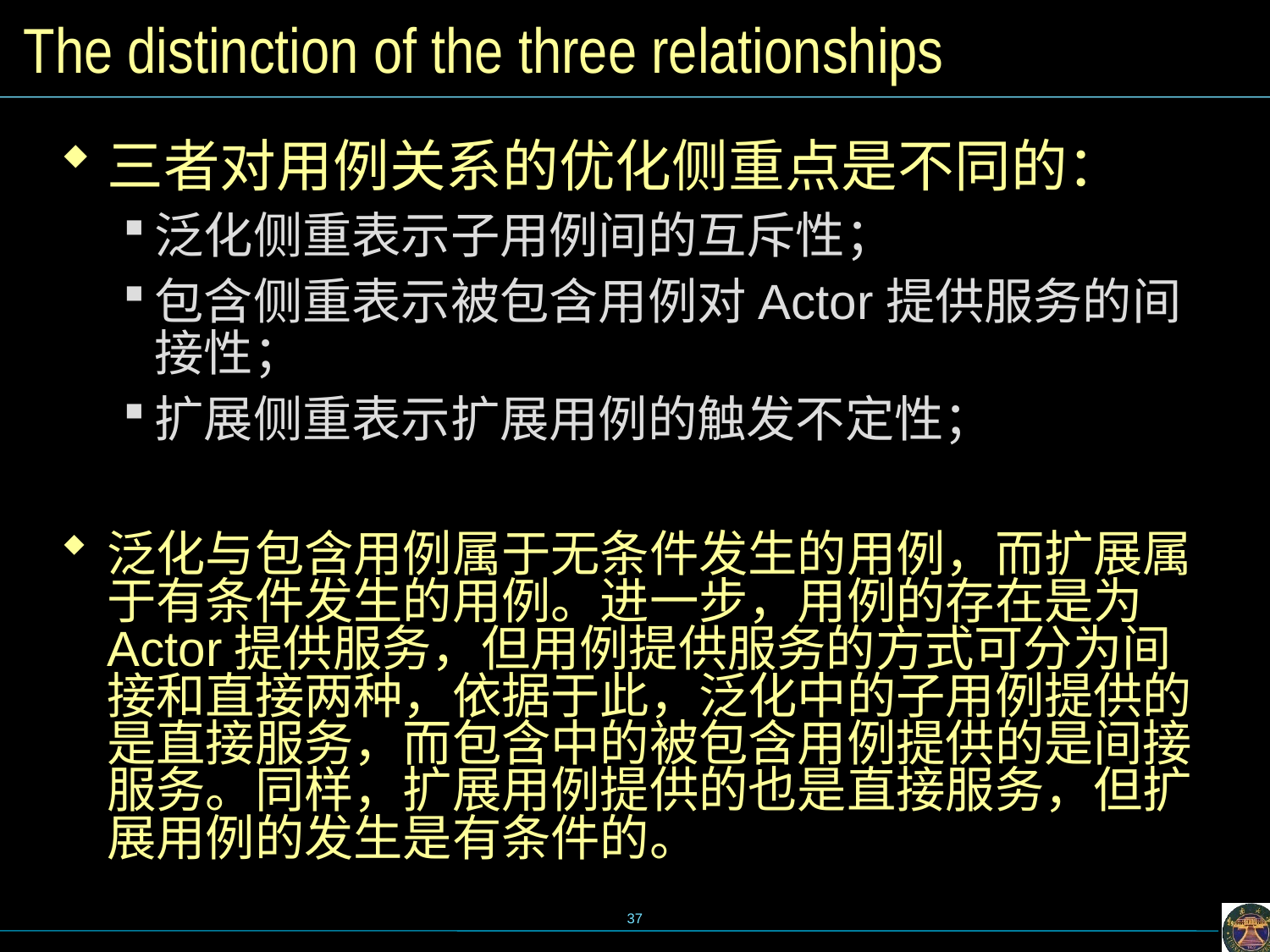

# The distinction of the three relationships
三者对用例关系的优化侧重点是不同的：
泛化侧重表示子用例间的互斥性；
包含侧重表示被包含用例对Actor提供服务的间接性；
扩展侧重表示扩展用例的触发不定性；

泛化与包含用例属于无条件发生的用例，而扩展属于有条件发生的用例。进一步，用例的存在是为Actor提供服务，但用例提供服务的方式可分为间接和直接两种，依据于此，泛化中的子用例提供的是直接服务，而包含中的被包含用例提供的是间接服务。同样，扩展用例提供的也是直接服务，但扩展用例的发生是有条件的。